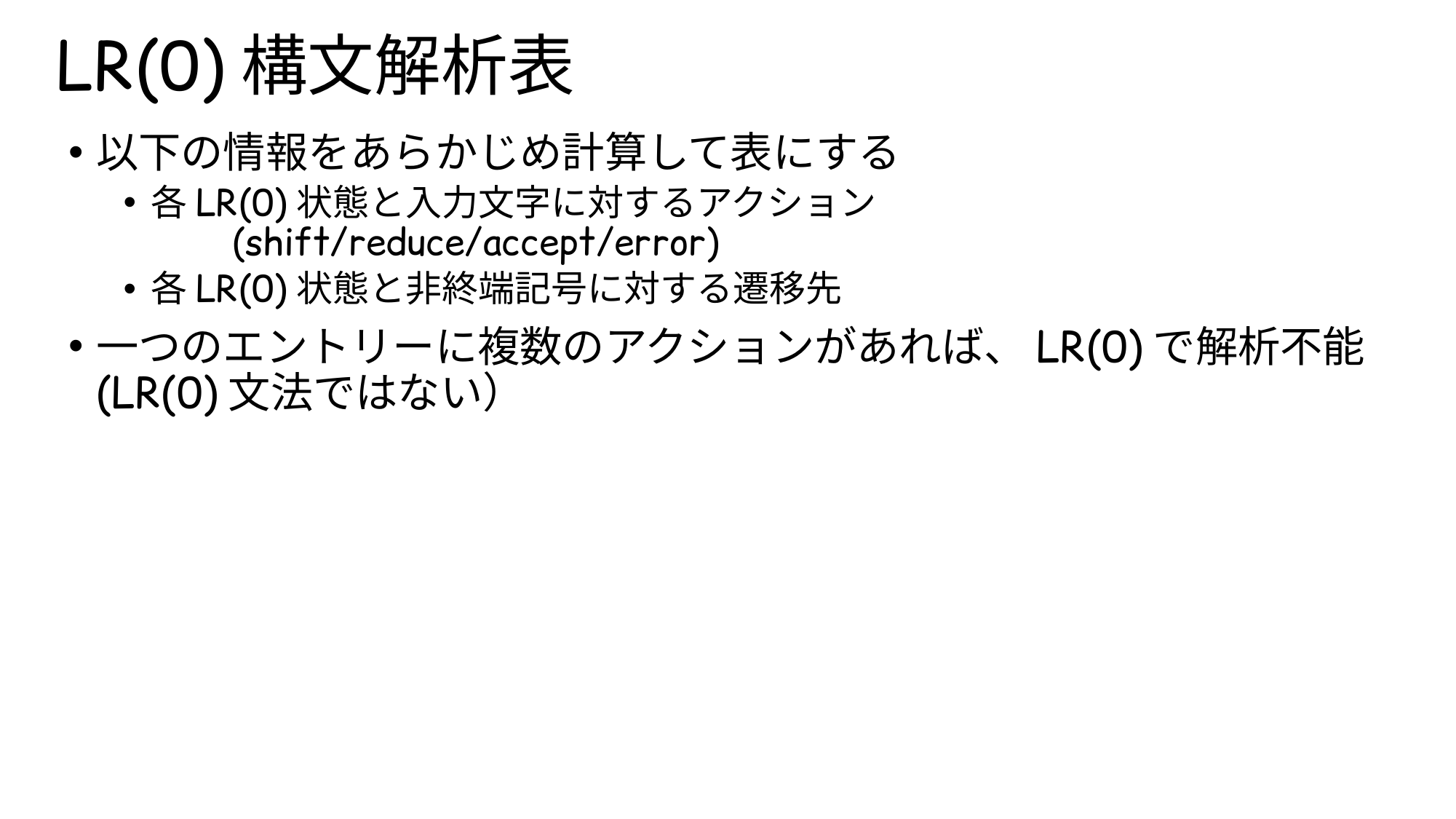

# LR(0)構文解析表
以下の情報をあらかじめ計算して表にする
各LR(0)状態と入力文字に対するアクション
　　(shift/reduce/accept/error)
各LR(0)状態と非終端記号に対する遷移先
一つのエントリーに複数のアクションがあれば、LR(0)で解析不能(LR(0)文法ではない）